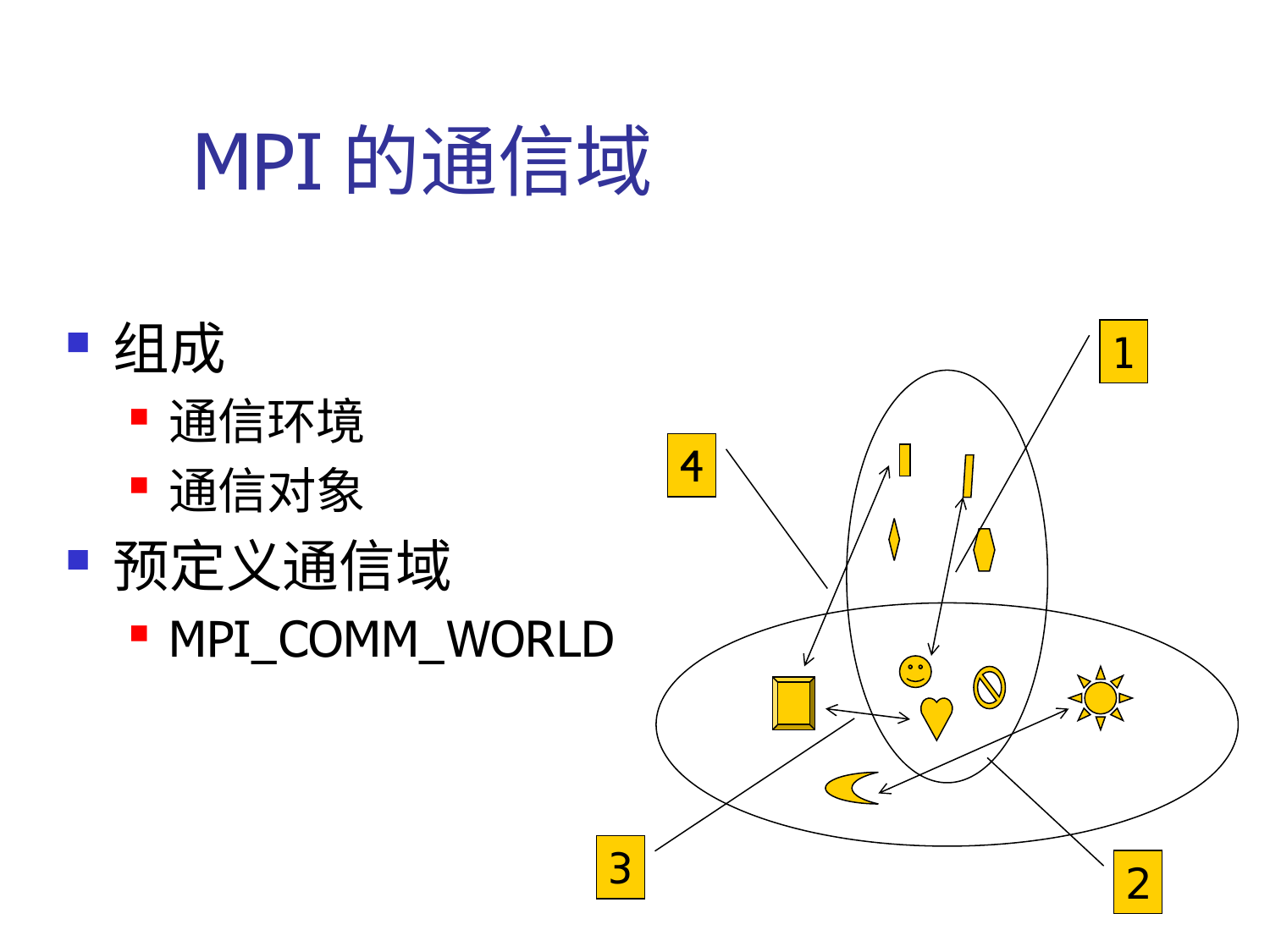

MPI的通信域
组成
通信环境
通信对象
预定义通信域
MPI_COMM_WORLD
1

4

3
2